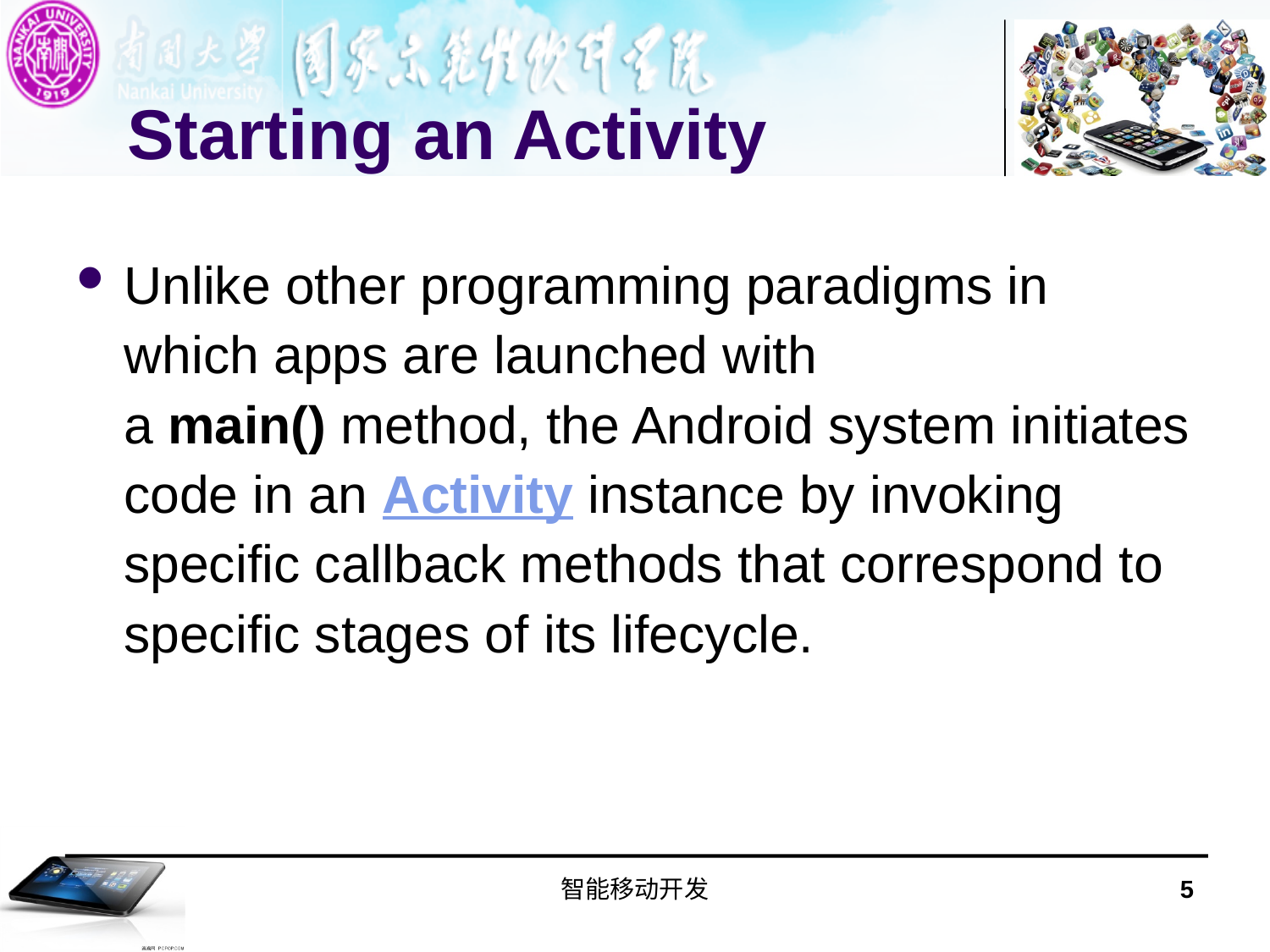

# Starting an Activity
Unlike other programming paradigms in which apps are launched with a main() method, the Android system initiates code in an Activity instance by invoking specific callback methods that correspond to specific stages of its lifecycle.
智能移动开发
5